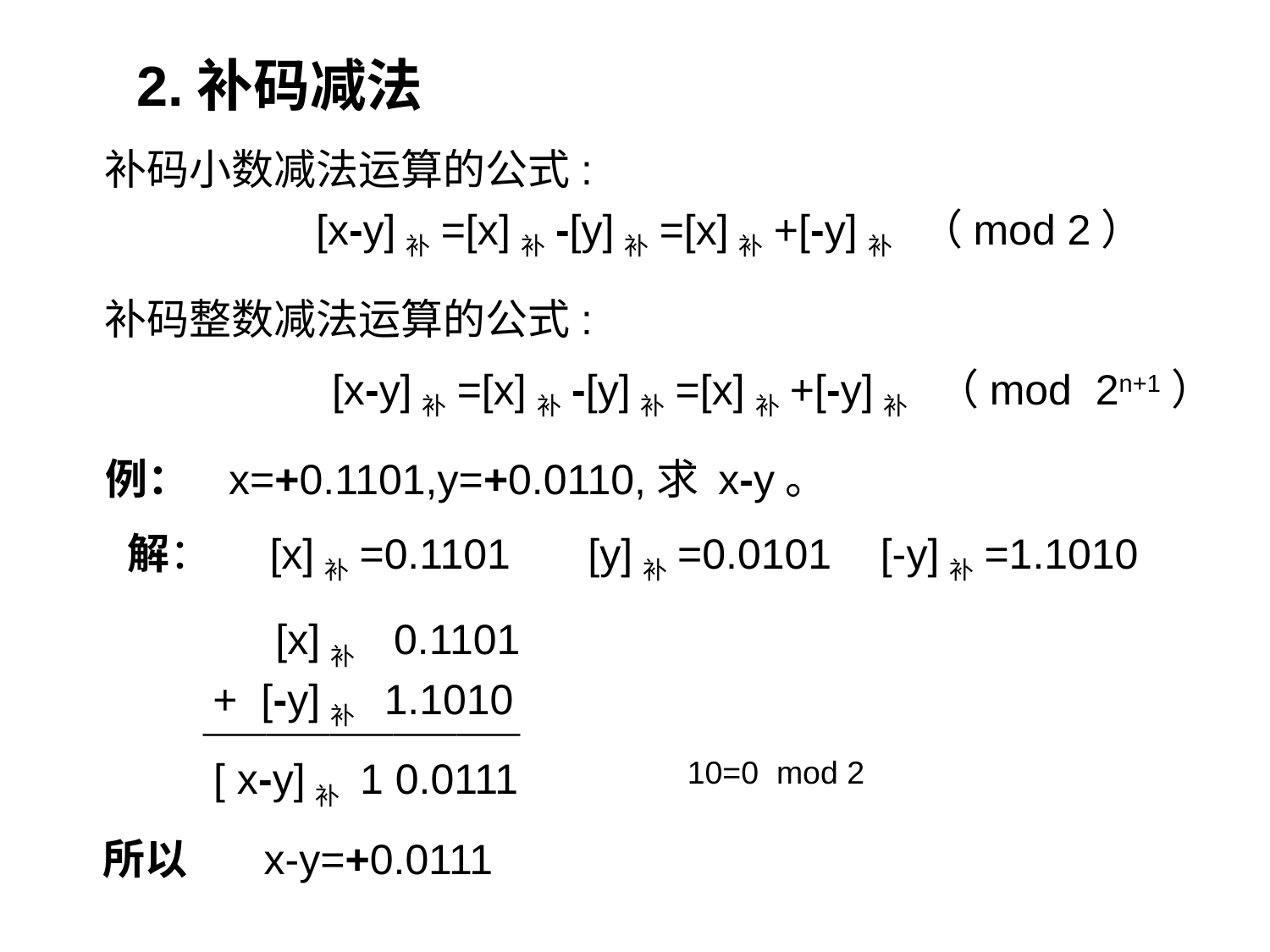

2.补码减法
补码小数减法运算的公式:
 [x-y]补=[x]补-[y]补=[x]补+[-y]补   （mod 2）
补码整数减法运算的公式:
 [x-y]补=[x]补-[y]补=[x]补+[-y]补   （mod  2n+1）
例：   x=+0.1101,y=+0.0110,求 x-y。
解：     [x]补=0.1101
     [y]补=0.0101
   [-y]补=1.1010
 [x]补   0.1101
+  [-y]补  1.1010
    ——————————
 [ x-y]补 1 0.0111
10=0  mod 2
所以       x-y=+0.0111